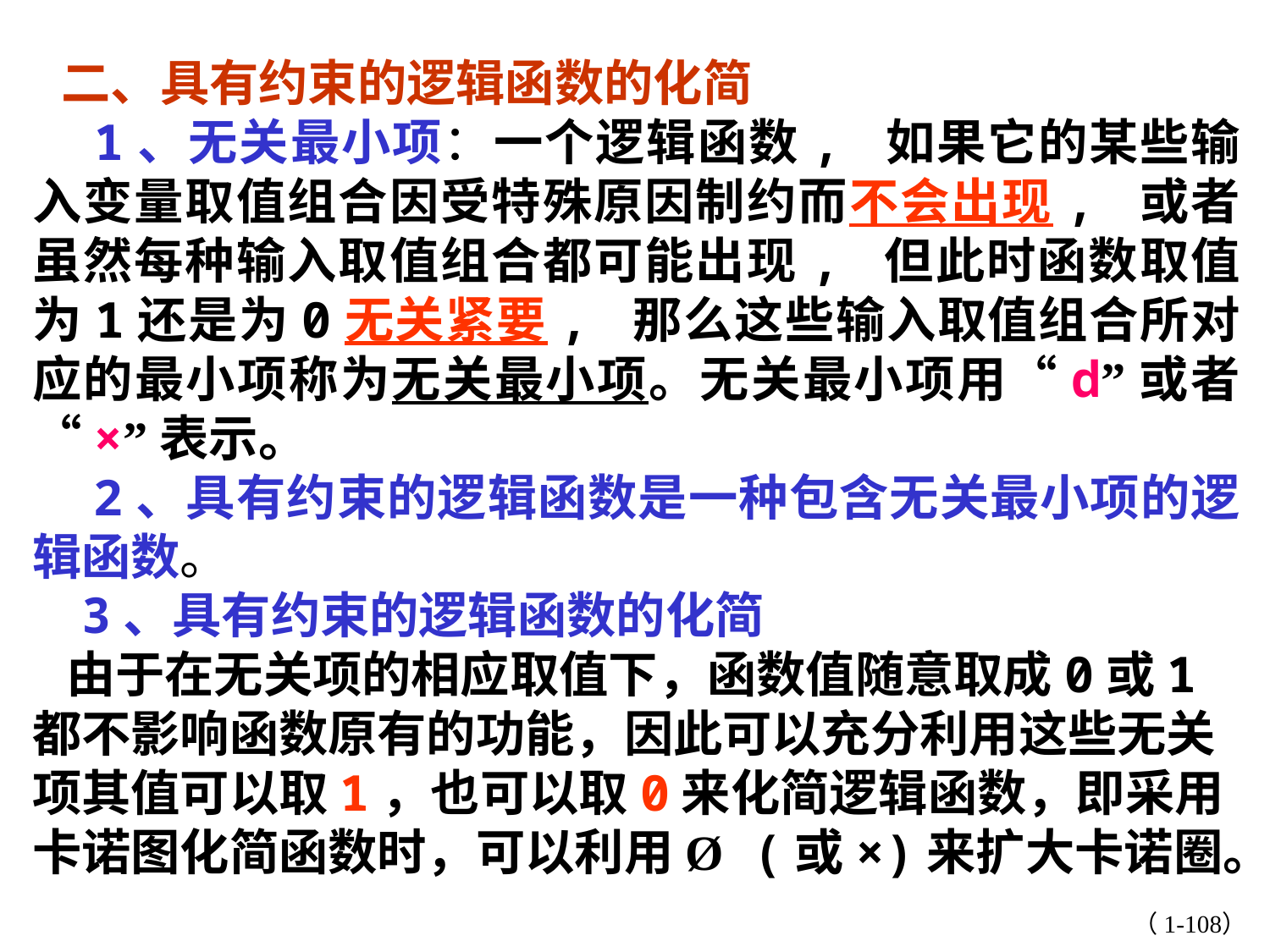

二、具有约束的逻辑函数的化简
  1、无关最小项：一个逻辑函数, 如果它的某些输入变量取值组合因受特殊原因制约而不会出现, 或者虽然每种输入取值组合都可能出现, 但此时函数取值为1还是为0无关紧要, 那么这些输入取值组合所对应的最小项称为无关最小项。无关最小项用“d”或者“×”表示。
  2、具有约束的逻辑函数是一种包含无关最小项的逻辑函数。
    3、具有约束的逻辑函数的化简
  由于在无关项的相应取值下，函数值随意取成0或1都不影响函数原有的功能，因此可以充分利用这些无关项其值可以取1，也可以取0来化简逻辑函数，即采用卡诺图化简函数时，可以利用Ø (或×)来扩大卡诺圈。
（1-108）